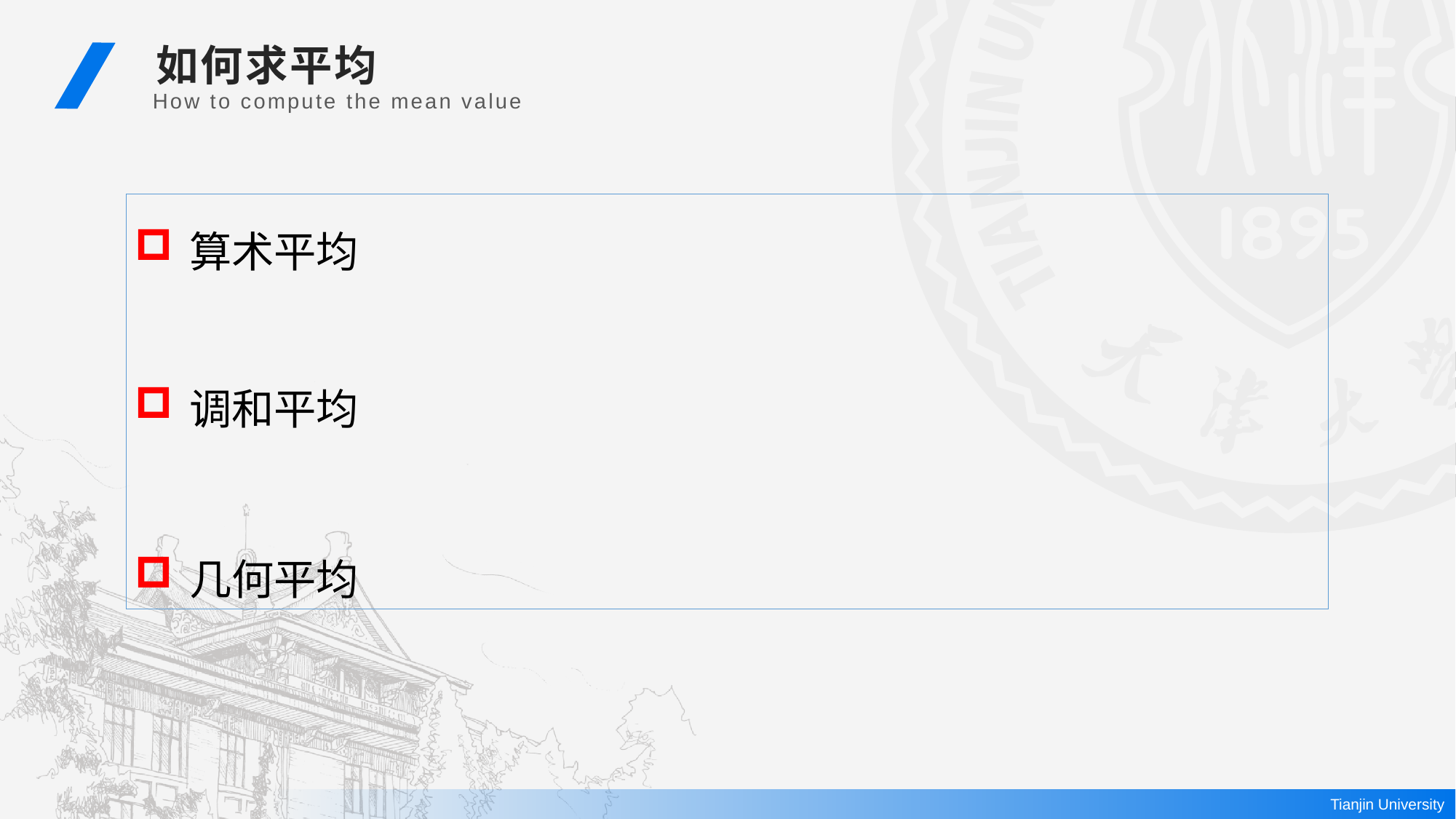

如何求平均
   How to compute the mean value
算术平均

调和平均

几何平均